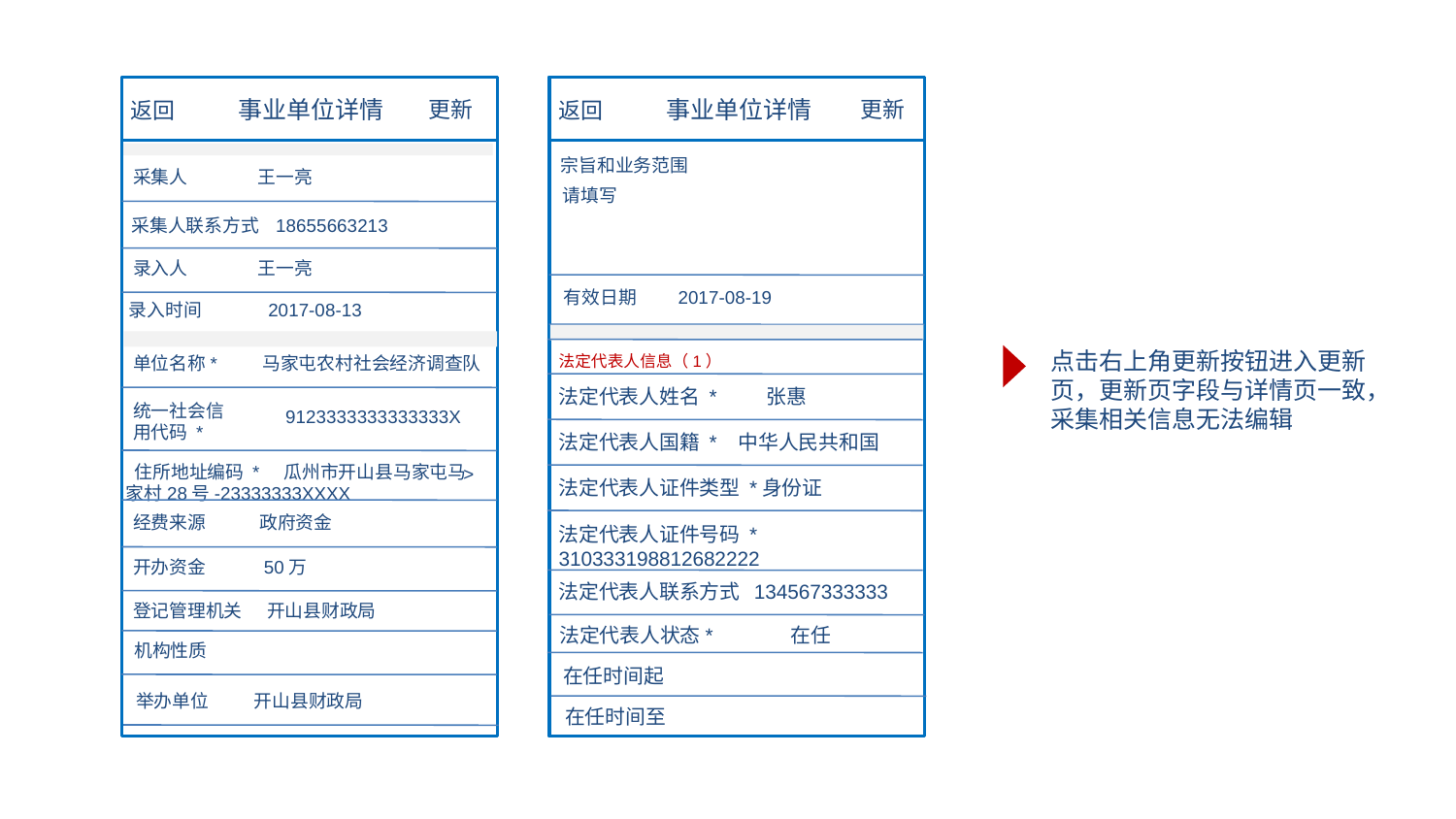

事业单位详情

事业单位详情
更新
更新
返回
返回

宗旨和业务范围
采集人                 王一亮
采集人联系方式   18655663213
录入人                 王一亮
录入时间               2017-08-13
请填写
有效日期         2017-08-19

点击右上角更新按钮进入更新页，更新页字段与详情页一致，采集相关信息无法编辑
法定代表人信息（1）
单位名称*        马家屯农村社会经济调查队

法定代表人姓名 *        张惠
9123333333333333X
统一社会信
用代码 *
法定代表人国籍 *   中华人民共和国
 住所地址编码 *    瓜州市开山县马家屯马家村28号-23333333XXXX
    >
法定代表人证件类型 *身份证
经费来源             政府资金
法定代表人证件号码 *   310333198812682222
开办资金             50万

法定代表人联系方式  134567333333
登记管理机关      开山县财政局
法定代表人状态*             在任
机构性质
在任时间起
举办单位           开山县财政局
在任时间至